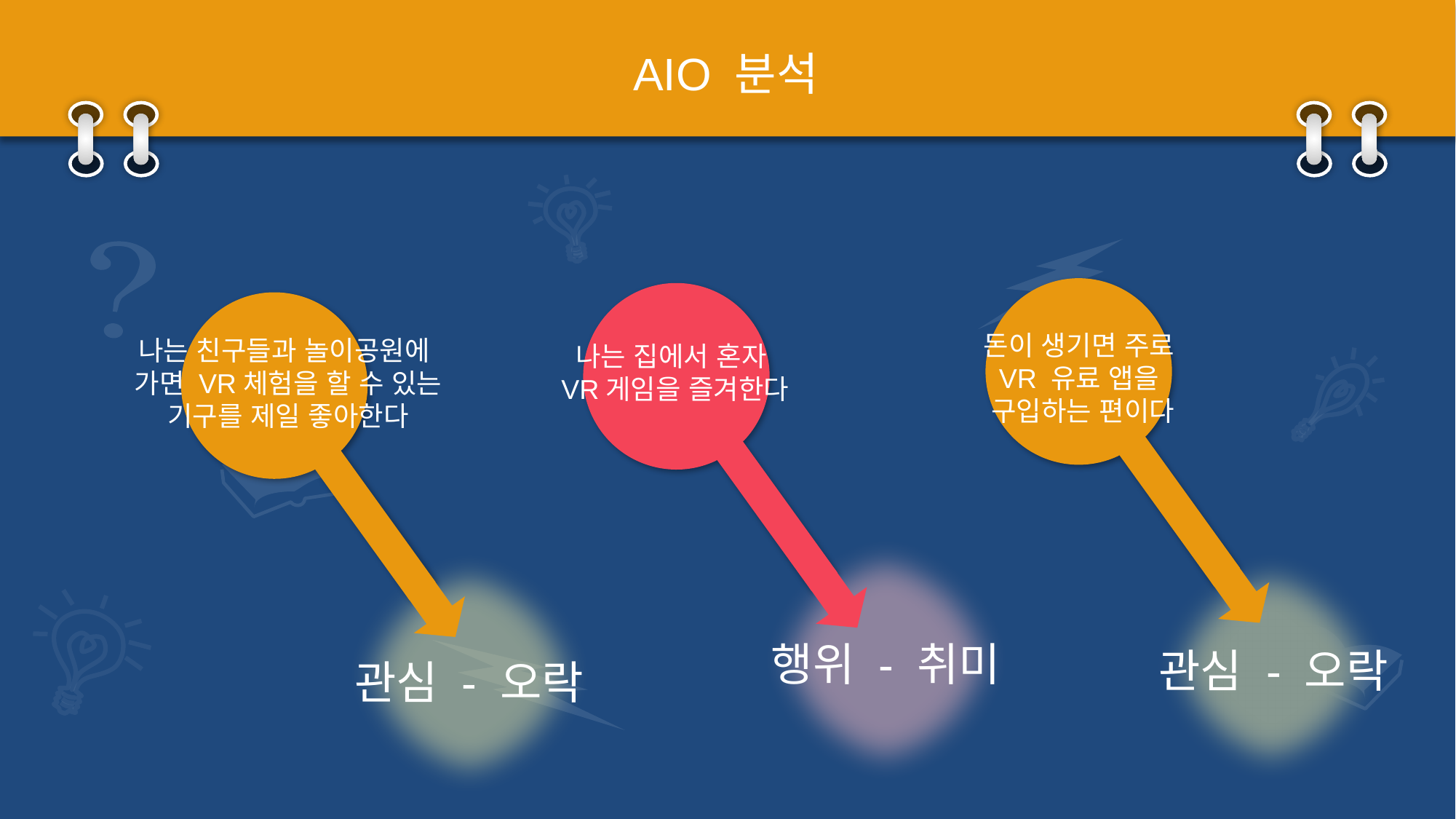

AIO 분석

돈이 생기면 주로
VR 유료 앱을
구입하는 편이다

나는 집에서 혼자
VR게임을 즐겨한다

나는 친구들과 놀이공원에
가면 VR체험을 할 수 있는
기구를 제일 좋아한다

행위 - 취미
관심 - 오락
관심 - 오락